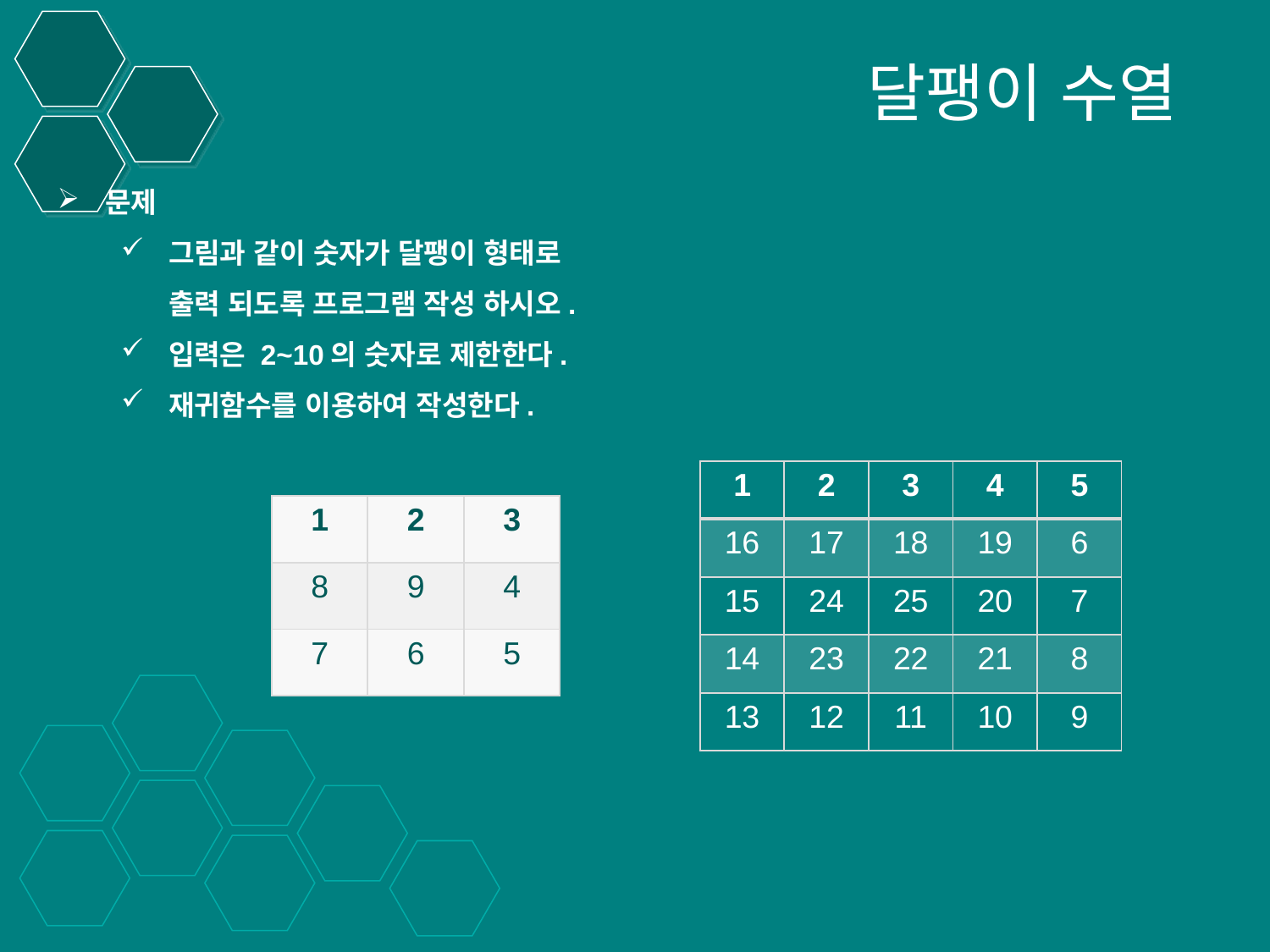

# 달팽이 수열
문제
그림과 같이 숫자가 달팽이 형태로 출력 되도록 프로그램 작성 하시오.
입력은 2~10의 숫자로 제한한다.
재귀함수를 이용하여 작성한다.
| 1 | 2 | 3 | 4 | 5 |
| --- | --- | --- | --- | --- |
| 16 | 17 | 18 | 19 | 6 |
| 15 | 24 | 25 | 20 | 7 |
| 14 | 23 | 22 | 21 | 8 |
| 13 | 12 | 11 | 10 | 9 |
| 1 | 2 | 3 |
| --- | --- | --- |
| 8 | 9 | 4 |
| 7 | 6 | 5 |